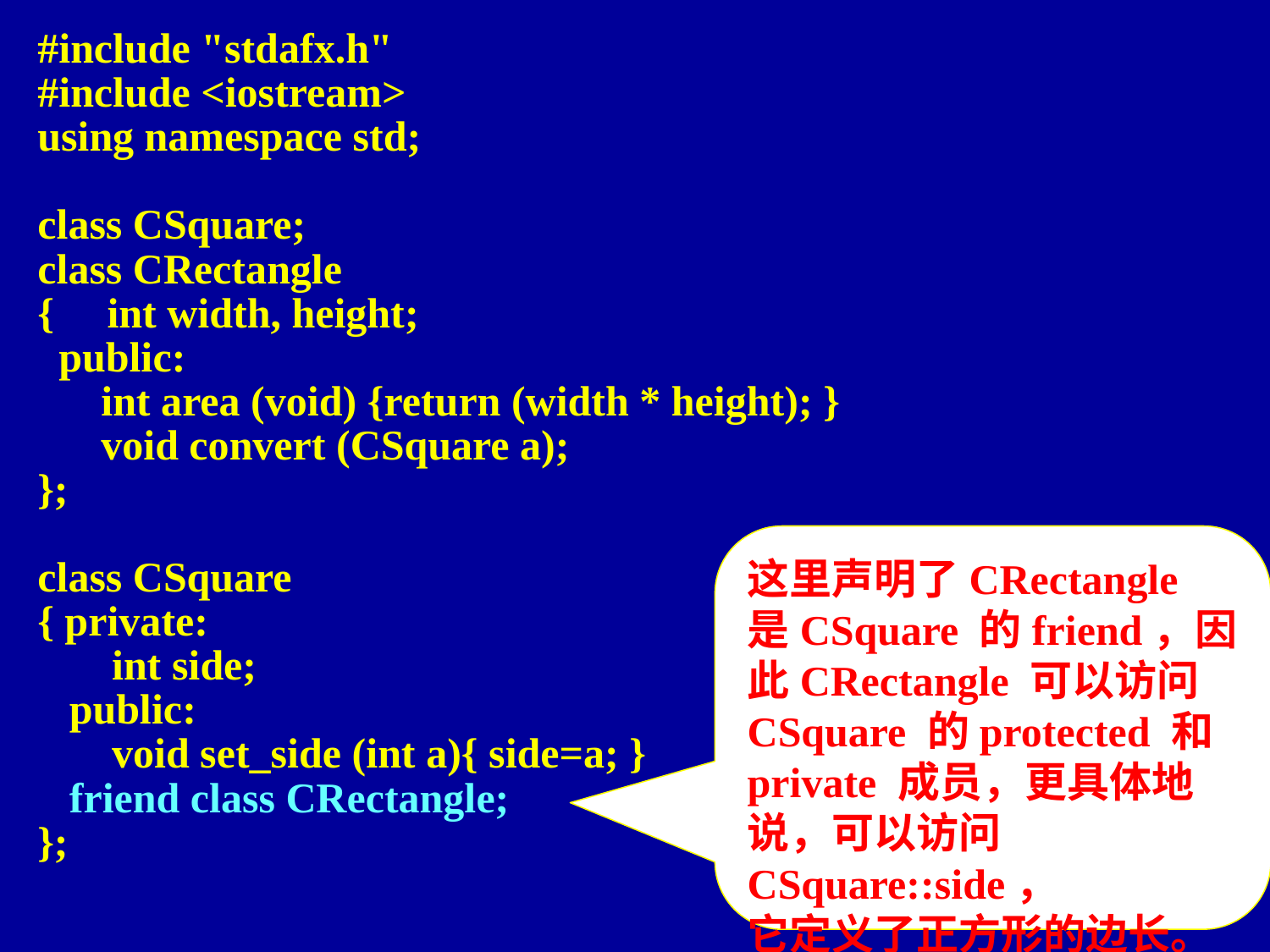

#include "stdafx.h"
#include <iostream>
using namespace std;

class CSquare;
class CRectangle
{     int width, height;
  public:
      int area (void) {return (width * height); }
      void convert (CSquare a);
};

class CSquare
{ private:
       int side;
   public:
       void set_side (int a){ side=a; }
   friend class CRectangle;
};
这里声明了CRectangle 是CSquare 的friend，因此CRectangle 可以访问CSquare 的protected 和private 成员，更具体地说，可以访问CSquare::side，
它定义了正方形的边长。
83